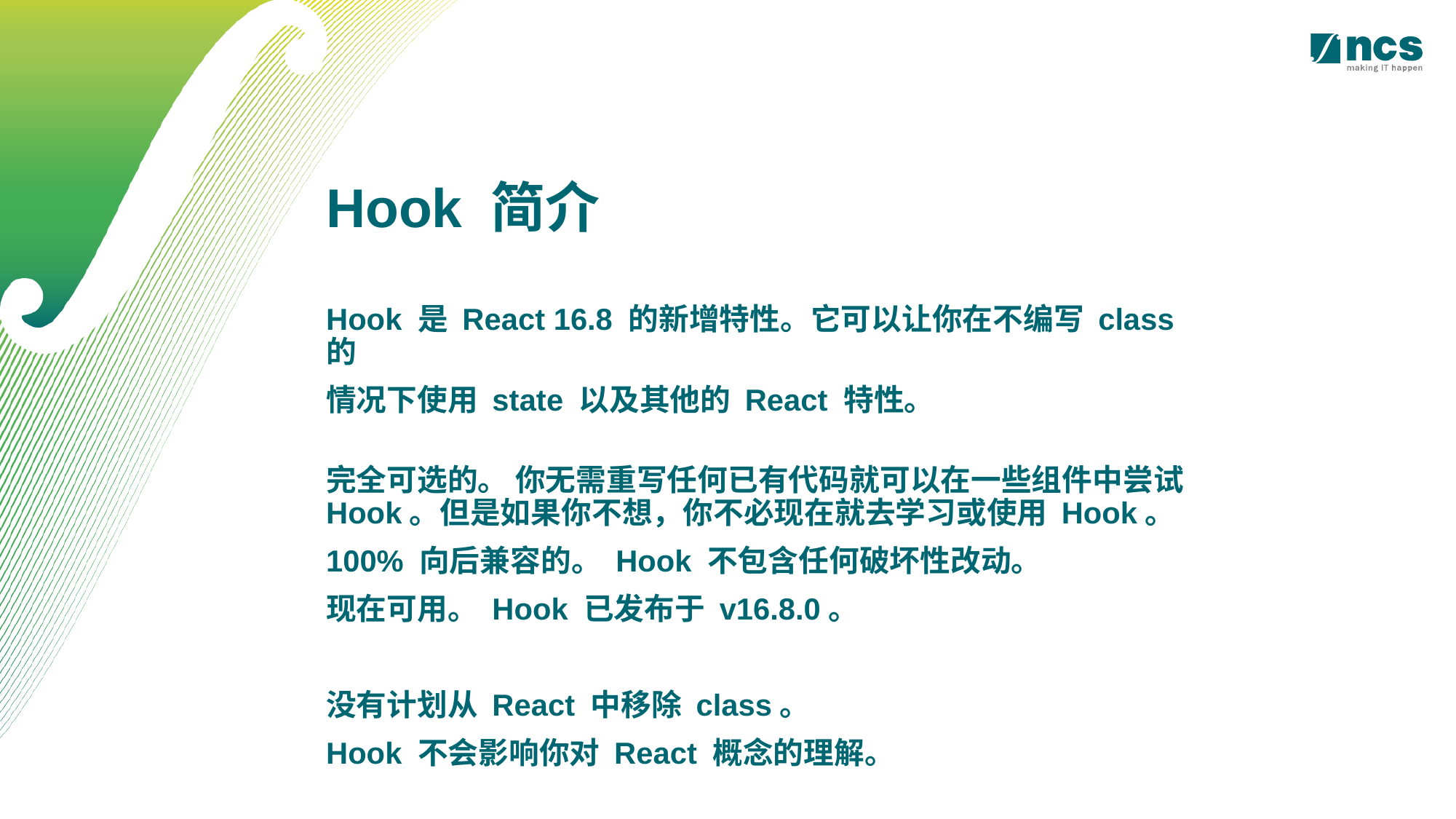

Hook 简介
Hook 是 React 16.8 的新增特性。它可以让你在不编写 class 的
情况下使用 state 以及其他的 React 特性。

完全可选的。 你无需重写任何已有代码就可以在一些组件中尝试 Hook。但是如果你不想，你不必现在就去学习或使用 Hook。
100% 向后兼容的。 Hook 不包含任何破坏性改动。
现在可用。 Hook 已发布于 v16.8.0。

没有计划从 React 中移除 class。
Hook 不会影响你对 React 概念的理解。